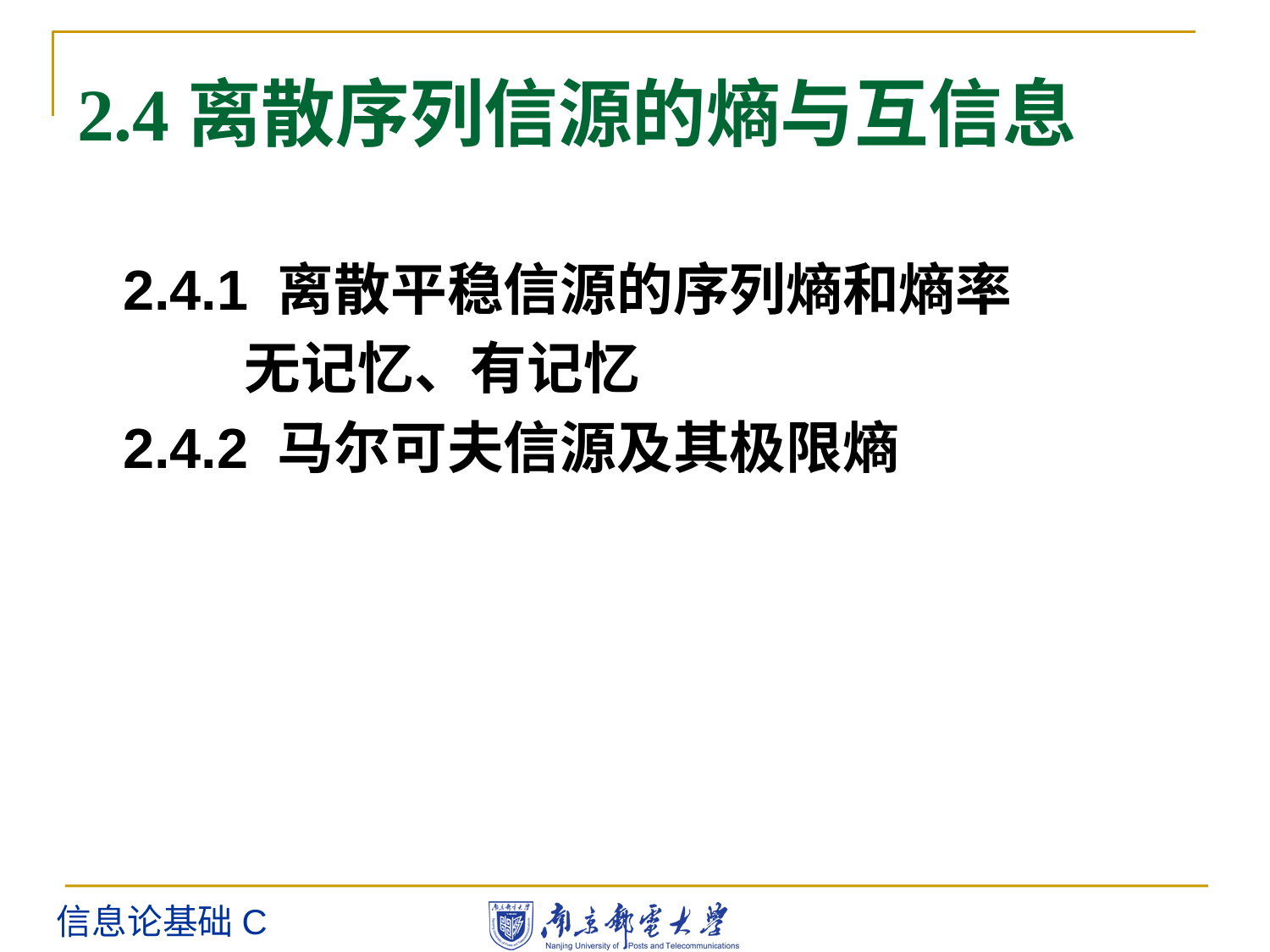

# 2.4离散序列信源的熵与互信息

   2.4.1 离散平稳信源的序列熵和熵率
            无记忆、有记忆
   2.4.2 马尔可夫信源及其极限熵

48